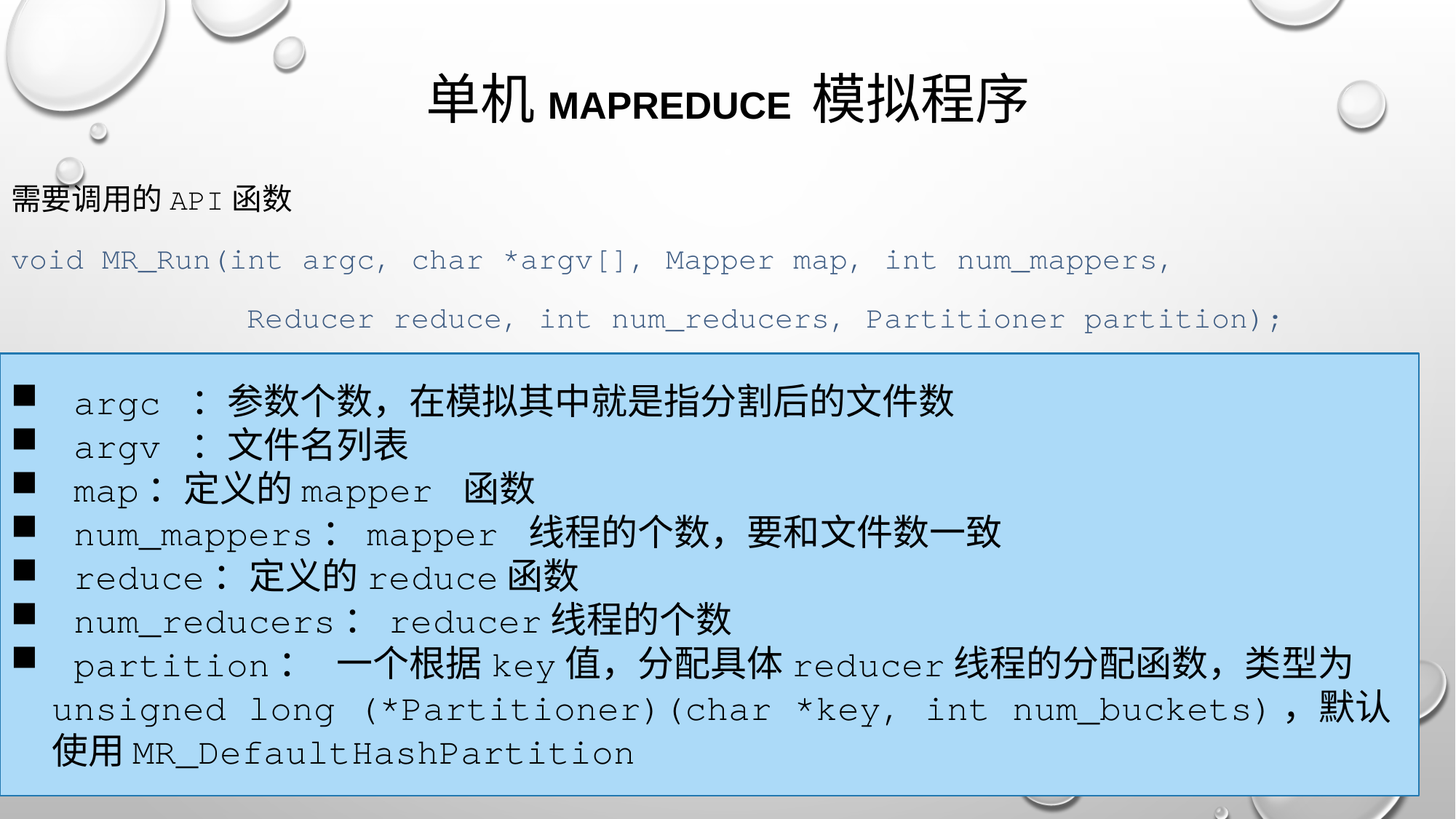

# 单机MaprEDUCE 模拟程序
需要调用的API函数
void MR_Run(int argc, char *argv[], Mapper map, int num_mappers,
             Reducer reduce, int num_reducers, Partitioner partition);

 argc ：参数个数，在模拟其中就是指分割后的文件数
 argv ：文件名列表
 map：定义的mapper 函数
 num_mappers：mapper 线程的个数，要和文件数一致
 reduce：定义的reduce函数
 num_reducers：reducer线程的个数
 partition： 一个根据key值，分配具体reducer线程的分配函数，类型为unsigned long (*Partitioner)(char *key, int num_buckets)，默认使用MR_DefaultHashPartition